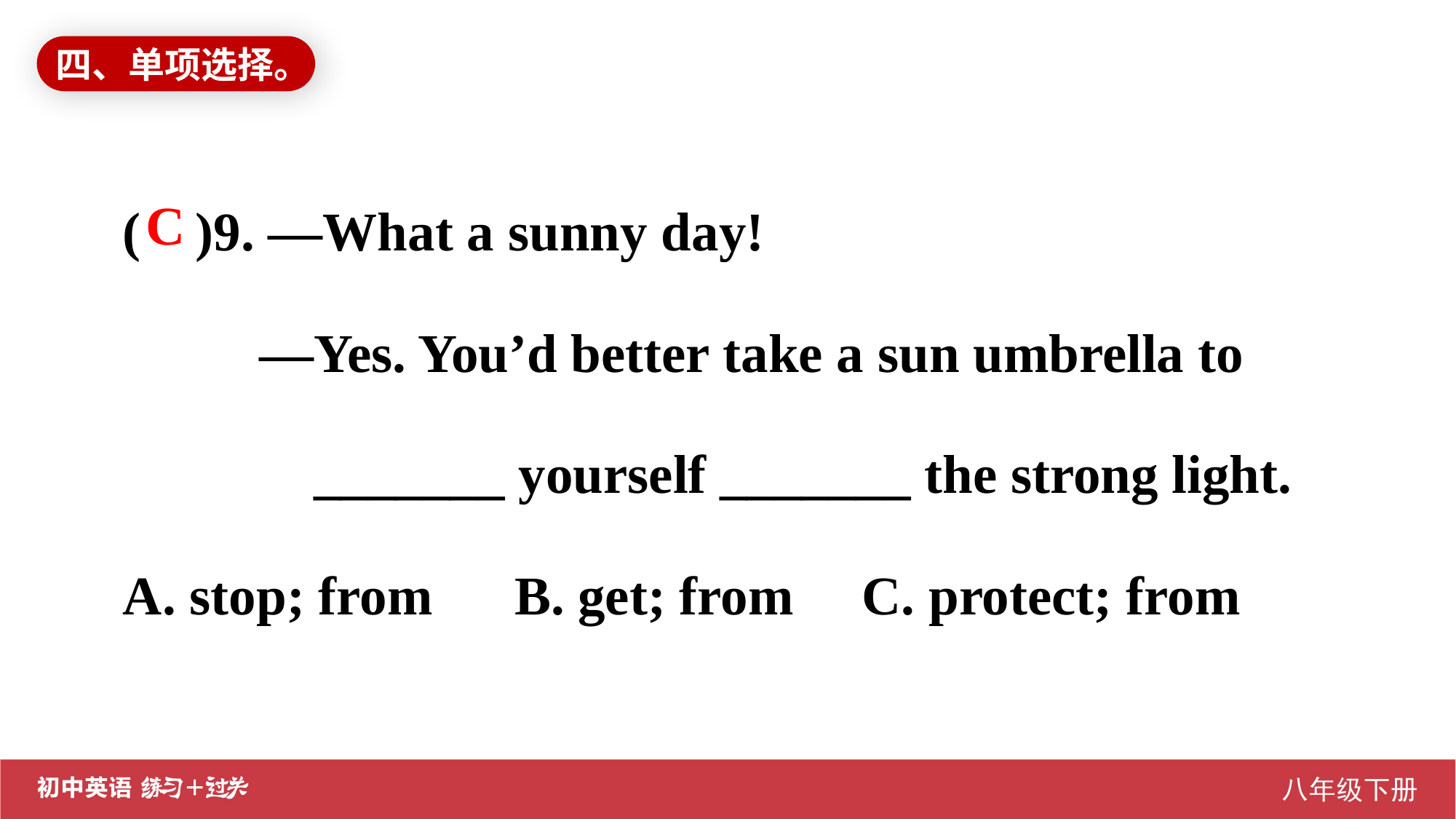

四、单项选择。
(    )9. —What a sunny day!
          —Yes. You’d better take a sun umbrella to
              _______ yourself _______ the strong light.
A. stop; from      B. get; from     C. protect; from
C